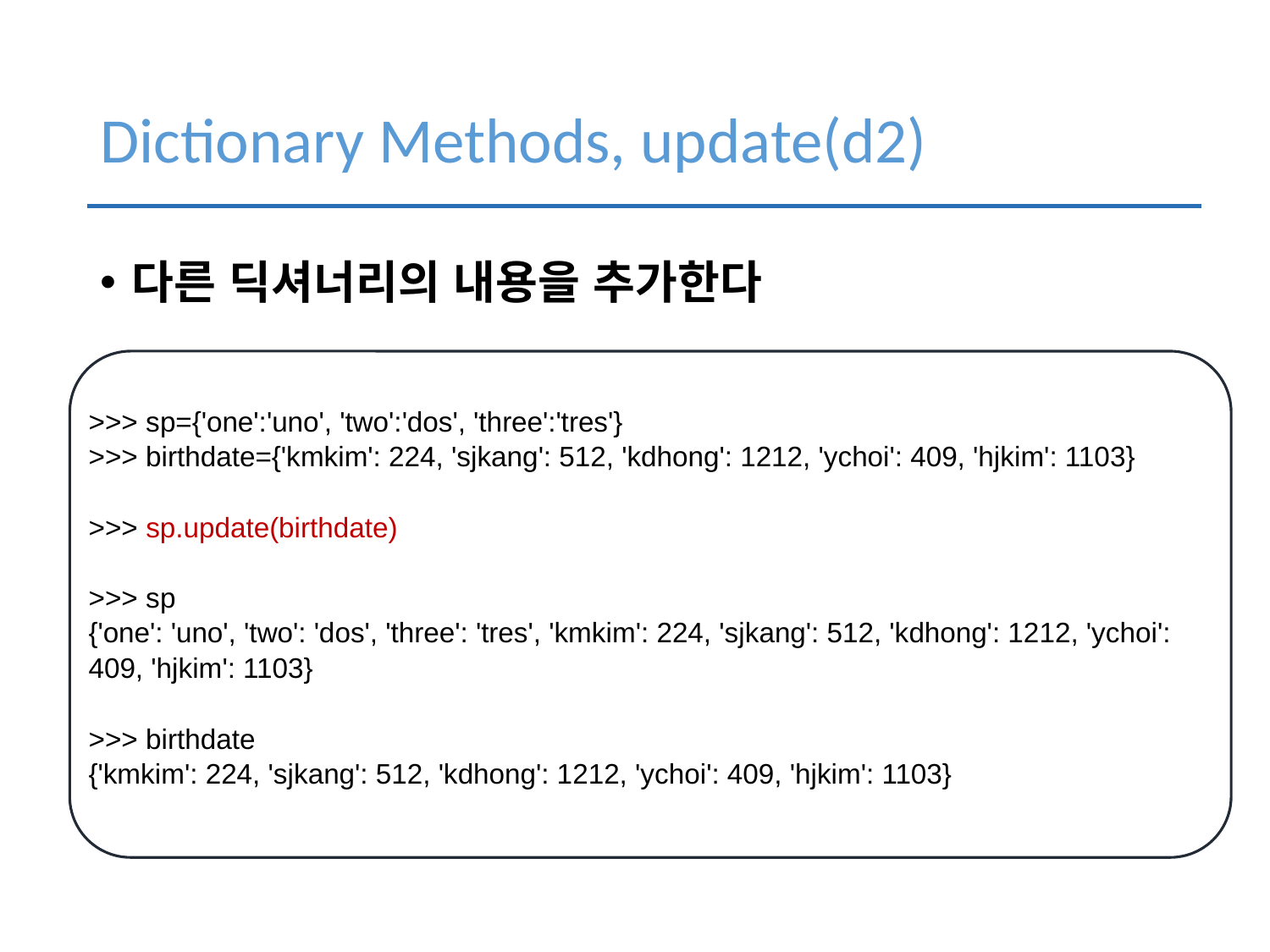

# Dictionary Methods, update(d2)
다른 딕셔너리의 내용을 추가한다

>>> sp={'one':'uno', 'two':'dos', 'three':'tres'}
>>> birthdate={'kmkim': 224, 'sjkang': 512, 'kdhong': 1212, 'ychoi': 409, 'hjkim': 1103}

>>> sp.update(birthdate)

>>> sp
{'one': 'uno', 'two': 'dos', 'three': 'tres', 'kmkim': 224, 'sjkang': 512, 'kdhong': 1212, 'ychoi': 409, 'hjkim': 1103}

>>> birthdate
{'kmkim': 224, 'sjkang': 512, 'kdhong': 1212, 'ychoi': 409, 'hjkim': 1103}